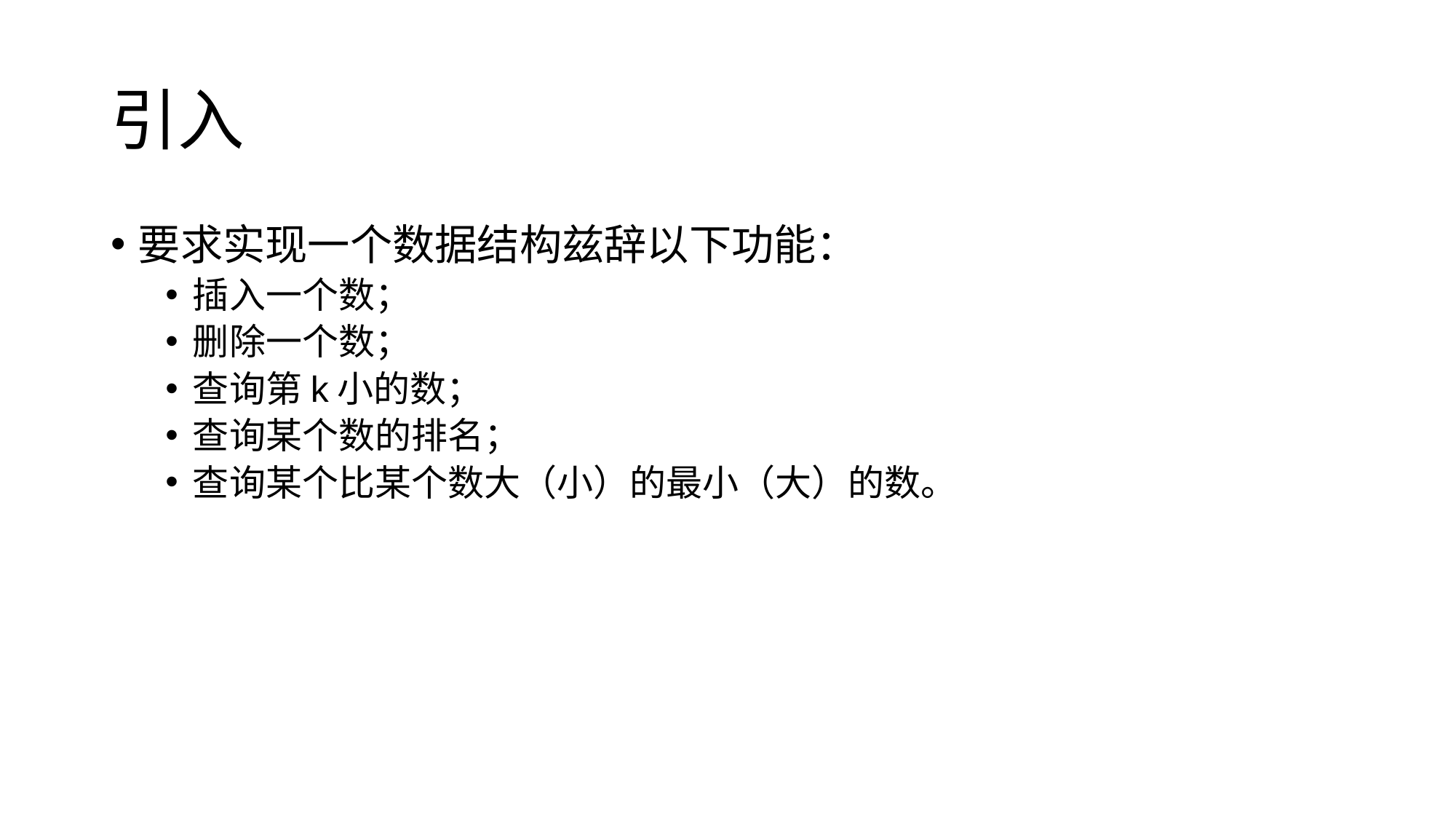

# 引入
要求实现一个数据结构兹辞以下功能：
插入一个数；
删除一个数；
查询第k小的数；
查询某个数的排名；
查询某个比某个数大（小）的最小（大）的数。